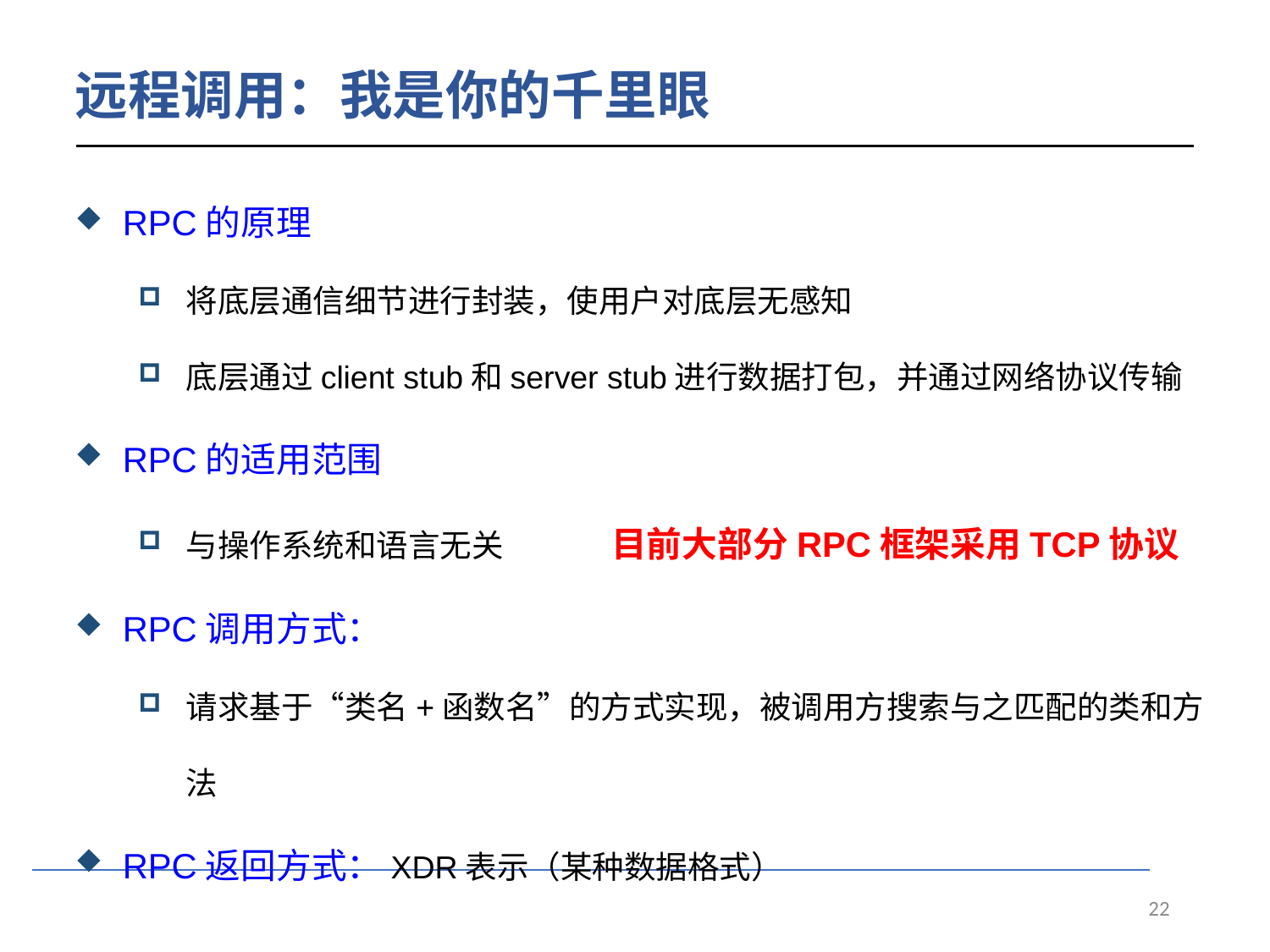

# 远程调用：我是你的千里眼
RPC的原理
将底层通信细节进行封装，使用户对底层无感知
底层通过client stub和server stub进行数据打包，并通过网络协议传输
RPC的适用范围
与操作系统和语言无关               目前大部分RPC框架采用TCP协议
RPC调用方式：
请求基于“类名+函数名”的方式实现，被调用方搜索与之匹配的类和方法
RPC返回方式：XDR表示（某种数据格式）

22